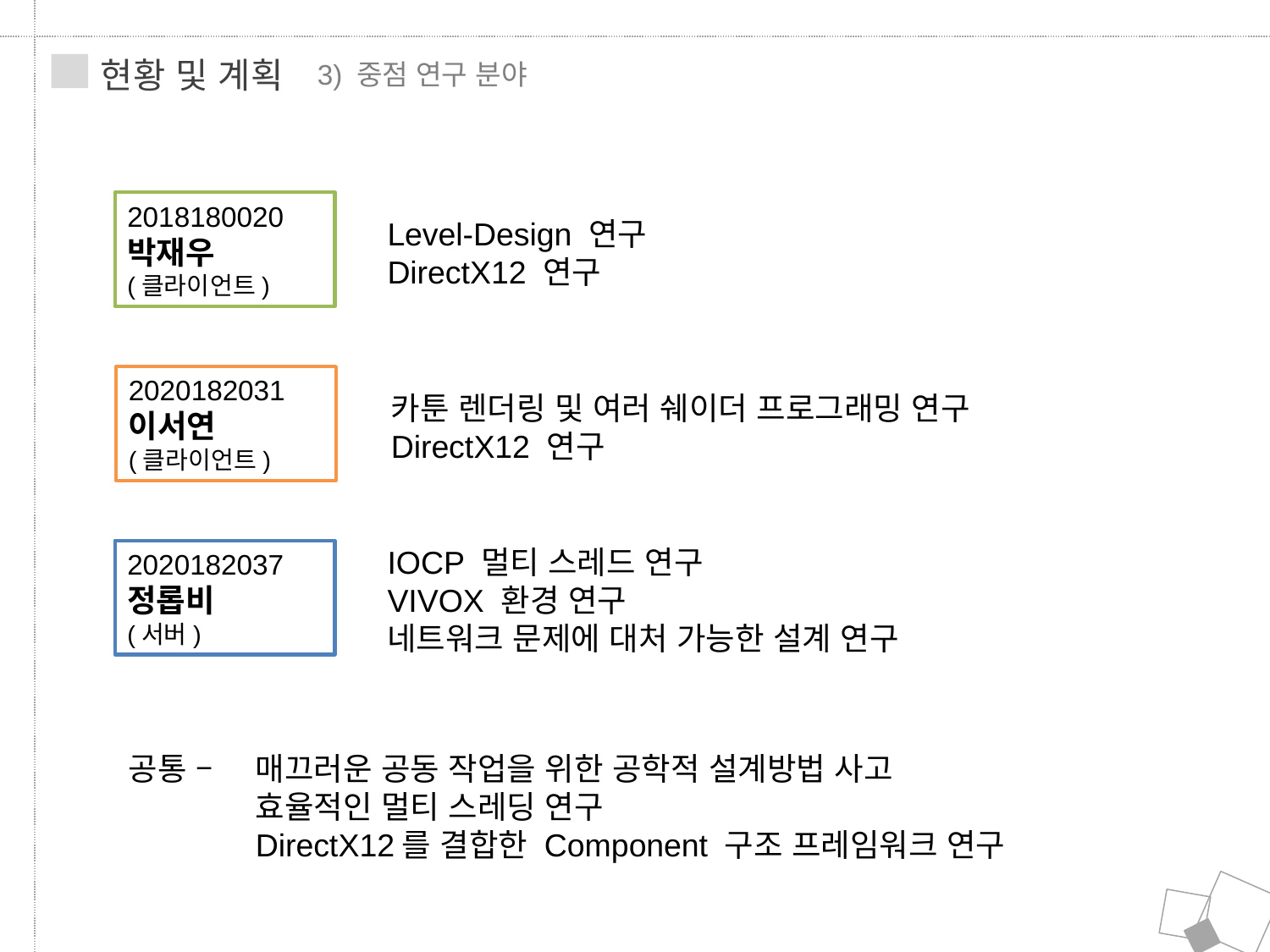

현황 및 계획
3) 중점 연구 분야

2018180020
박재우
(클라이언트)
Level-Design 연구
DirectX12 연구
2020182031
이서연
(클라이언트)
카툰 렌더링 및 여러 쉐이더 프로그래밍 연구
DirectX12 연구

IOCP 멀티 스레드 연구
VIVOX 환경 연구
네트워크 문제에 대처 가능한 설계 연구
2020182037
정롭비
(서버)
공통 – 	매끄러운 공동 작업을 위한 공학적 설계방법 사고
	효율적인 멀티 스레딩 연구
	DirectX12를 결합한 Component 구조 프레임워크 연구